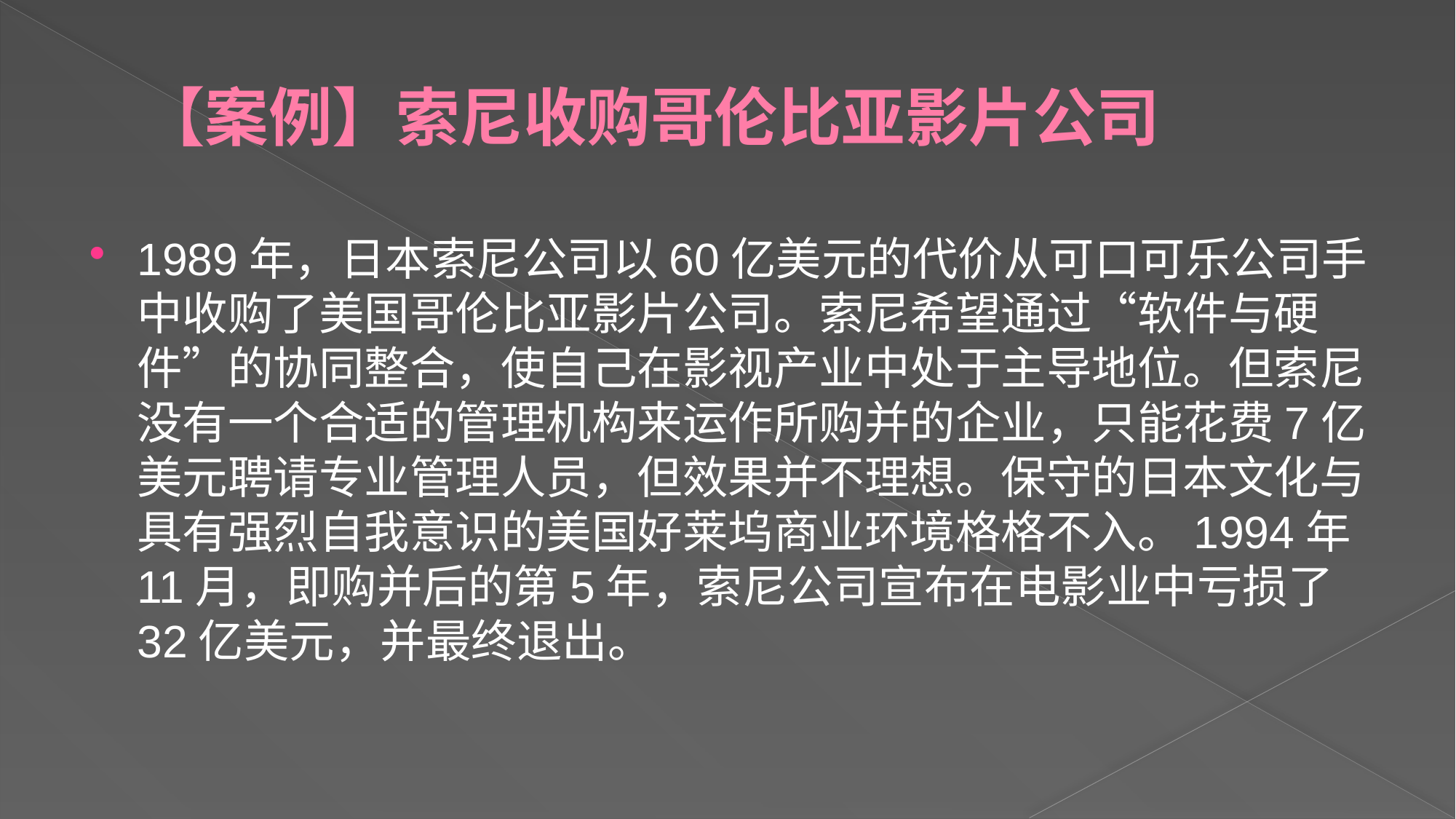

# 【案例】索尼收购哥伦比亚影片公司
1989年，日本索尼公司以60亿美元的代价从可口可乐公司手中收购了美国哥伦比亚影片公司。索尼希望通过“软件与硬件”的协同整合，使自己在影视产业中处于主导地位。但索尼没有一个合适的管理机构来运作所购并的企业，只能花费7亿美元聘请专业管理人员，但效果并不理想。保守的日本文化与具有强烈自我意识的美国好莱坞商业环境格格不入。1994年11月，即购并后的第5年，索尼公司宣布在电影业中亏损了32亿美元，并最终退出。